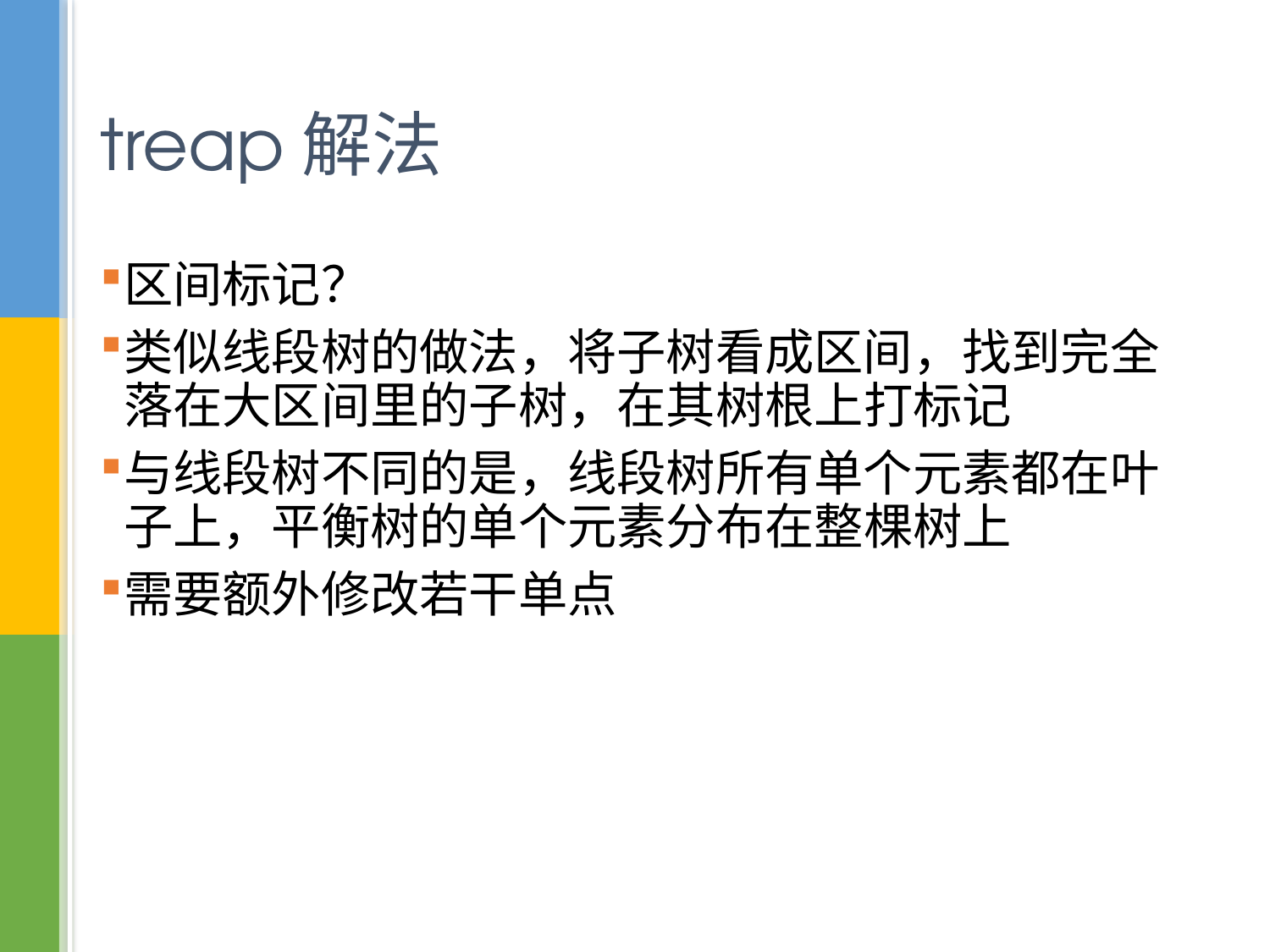

# treap解法
区间标记？
类似线段树的做法，将子树看成区间，找到完全落在大区间里的子树，在其树根上打标记
与线段树不同的是，线段树所有单个元素都在叶子上，平衡树的单个元素分布在整棵树上
需要额外修改若干单点